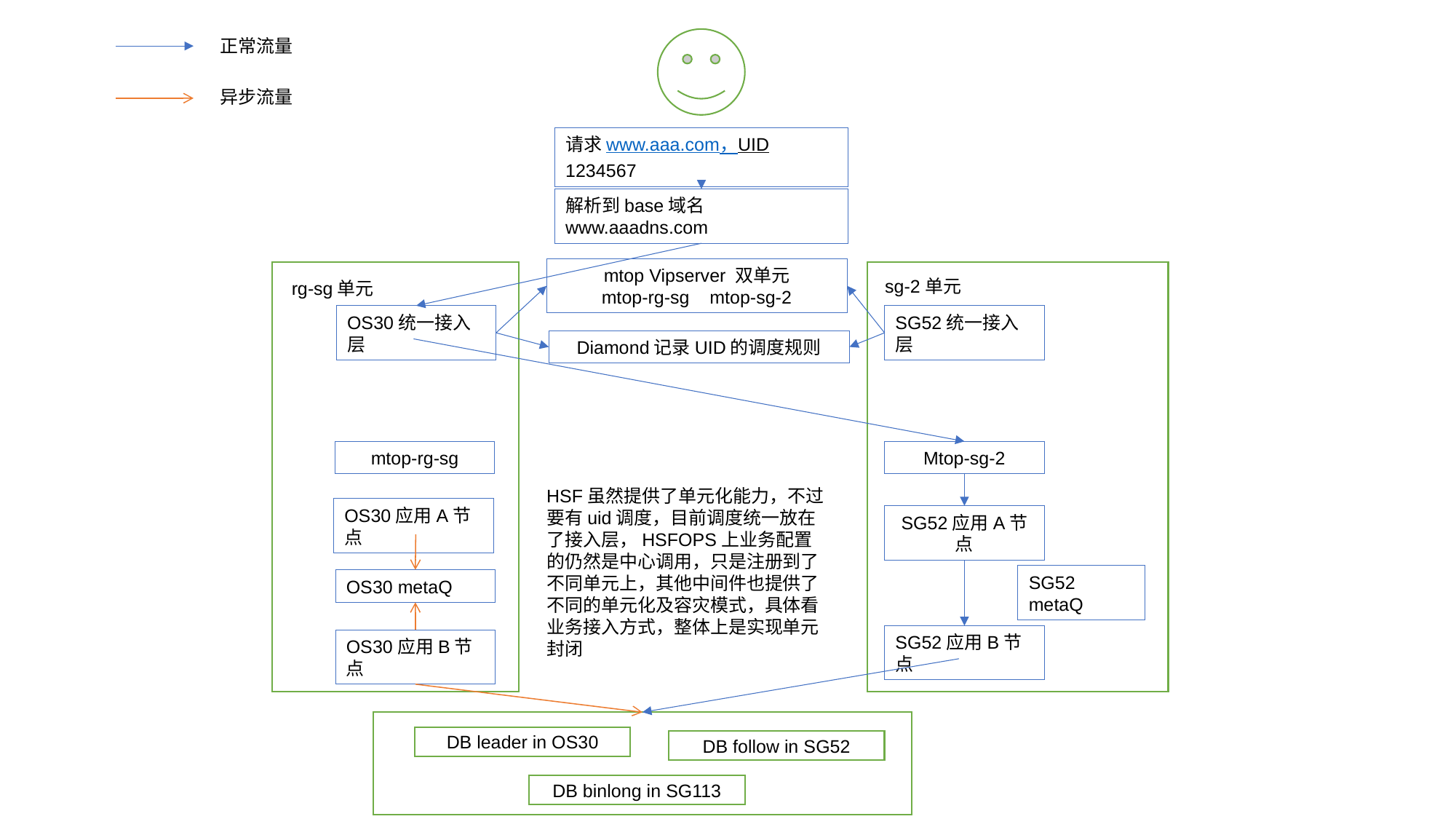

正常流量

异步流量
请求www.aaa.com，UID 1234567
解析到base域名www.aaadns.com
mtop Vipserver 双单元
mtop-rg-sg    mtop-sg-2

sg-2单元
rg-sg单元
OS30统一接入层
SG52统一接入层
Diamond记录UID的调度规则
mtop-rg-sg
Mtop-sg-2
HSF虽然提供了单元化能力，不过要有uid调度，目前调度统一放在了接入层，HSFOPS上业务配置的仍然是中心调用，只是注册到了不同单元上，其他中间件也提供了不同的单元化及容灾模式，具体看业务接入方式，整体上是实现单元封闭
OS30应用A节点
SG52应用A节点
SG52 metaQ
OS30 metaQ
SG52应用B节点
OS30应用B节点

DB leader in OS30
DB follow in SG52
DB binlong in SG113